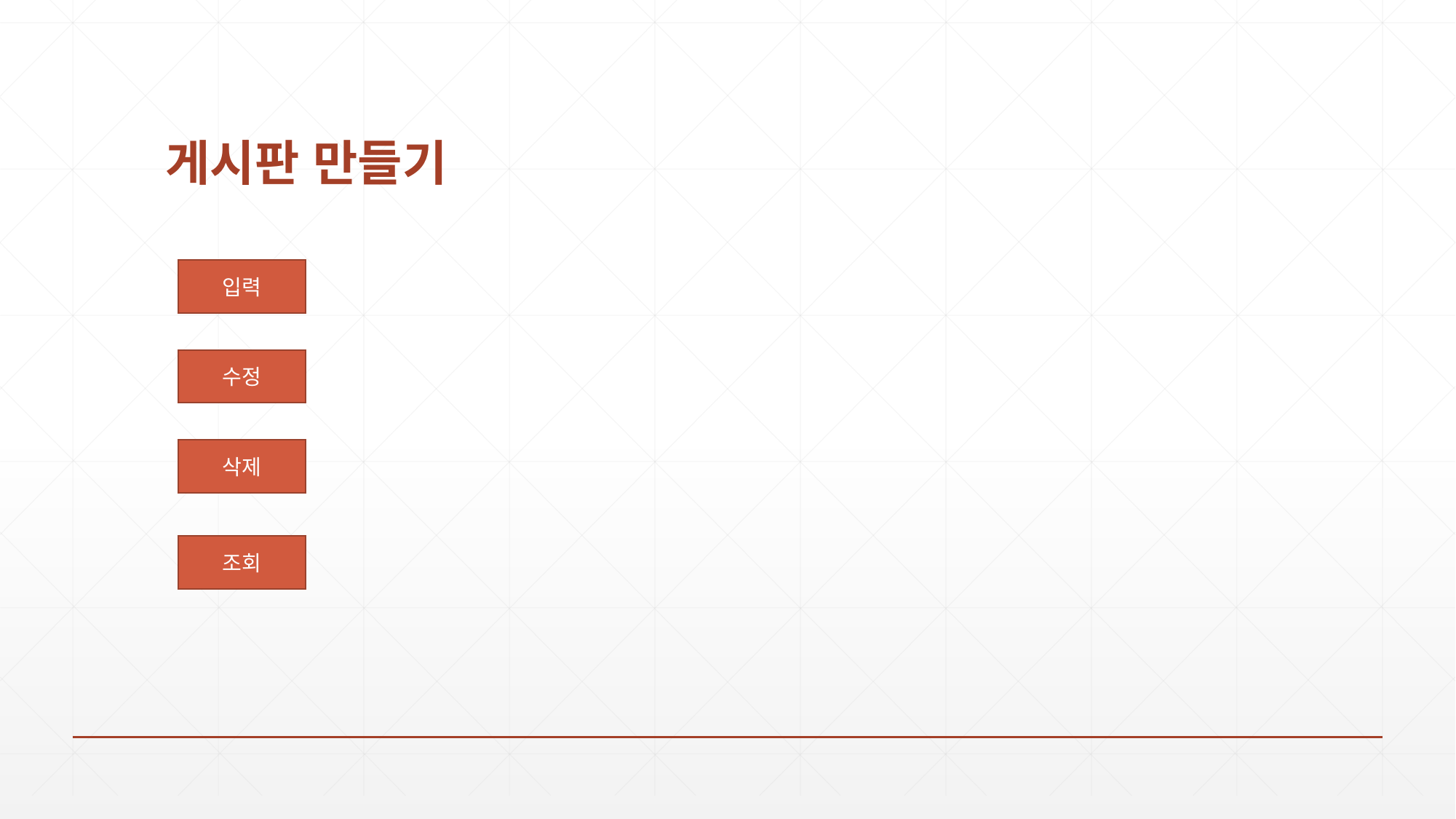

# 게시판 만들기
입력
수정
삭제
조회